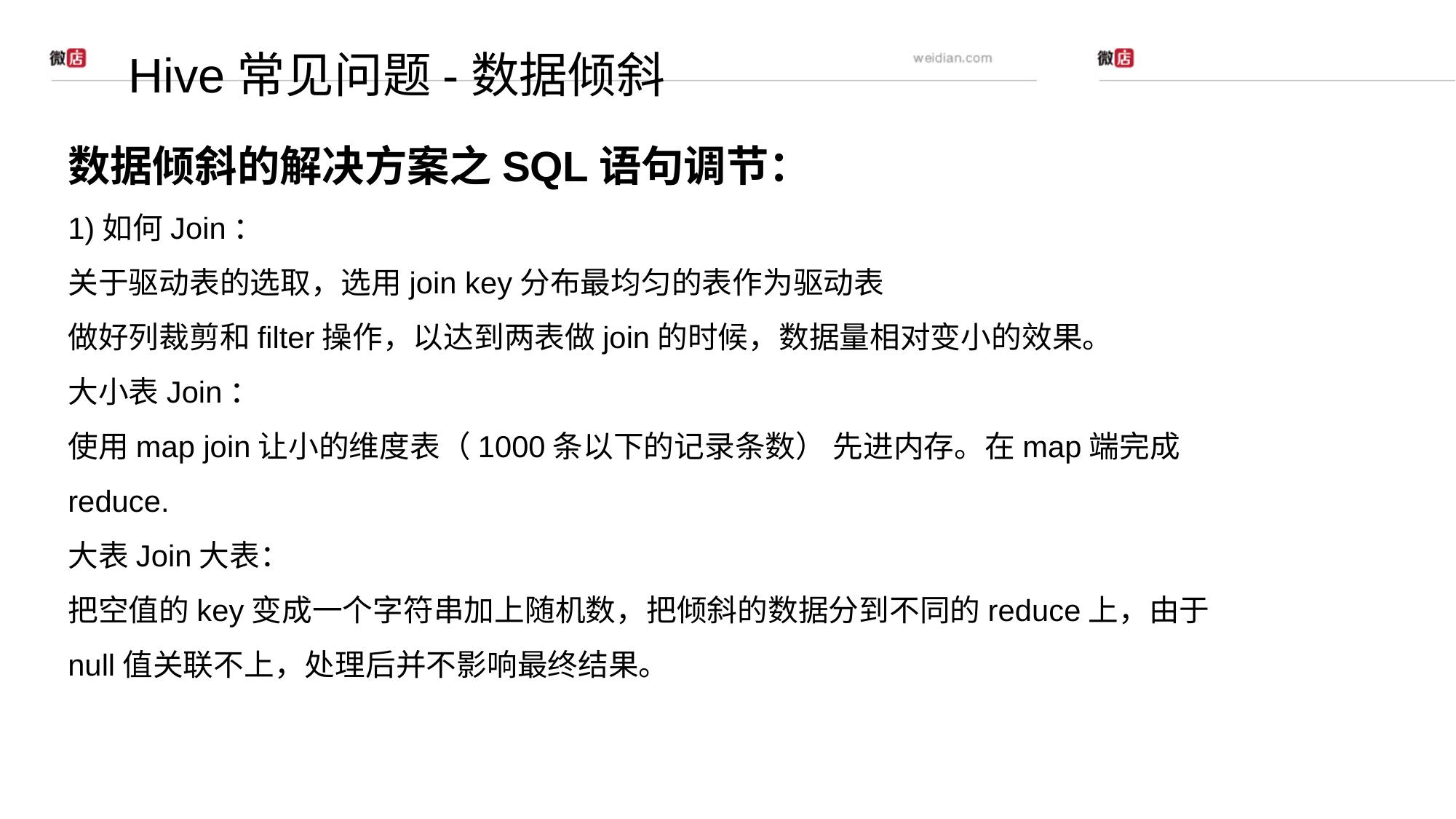

# Hive常见问题-数据倾斜
数据倾斜的解决方案之SQL语句调节：
1)如何Join：
关于驱动表的选取，选用join key分布最均匀的表作为驱动表
做好列裁剪和filter操作，以达到两表做join的时候，数据量相对变小的效果。
大小表Join：
使用map join让小的维度表（1000条以下的记录条数） 先进内存。在map端完成reduce.
大表Join大表：
把空值的key变成一个字符串加上随机数，把倾斜的数据分到不同的reduce上，由于null值关联不上，处理后并不影响最终结果。